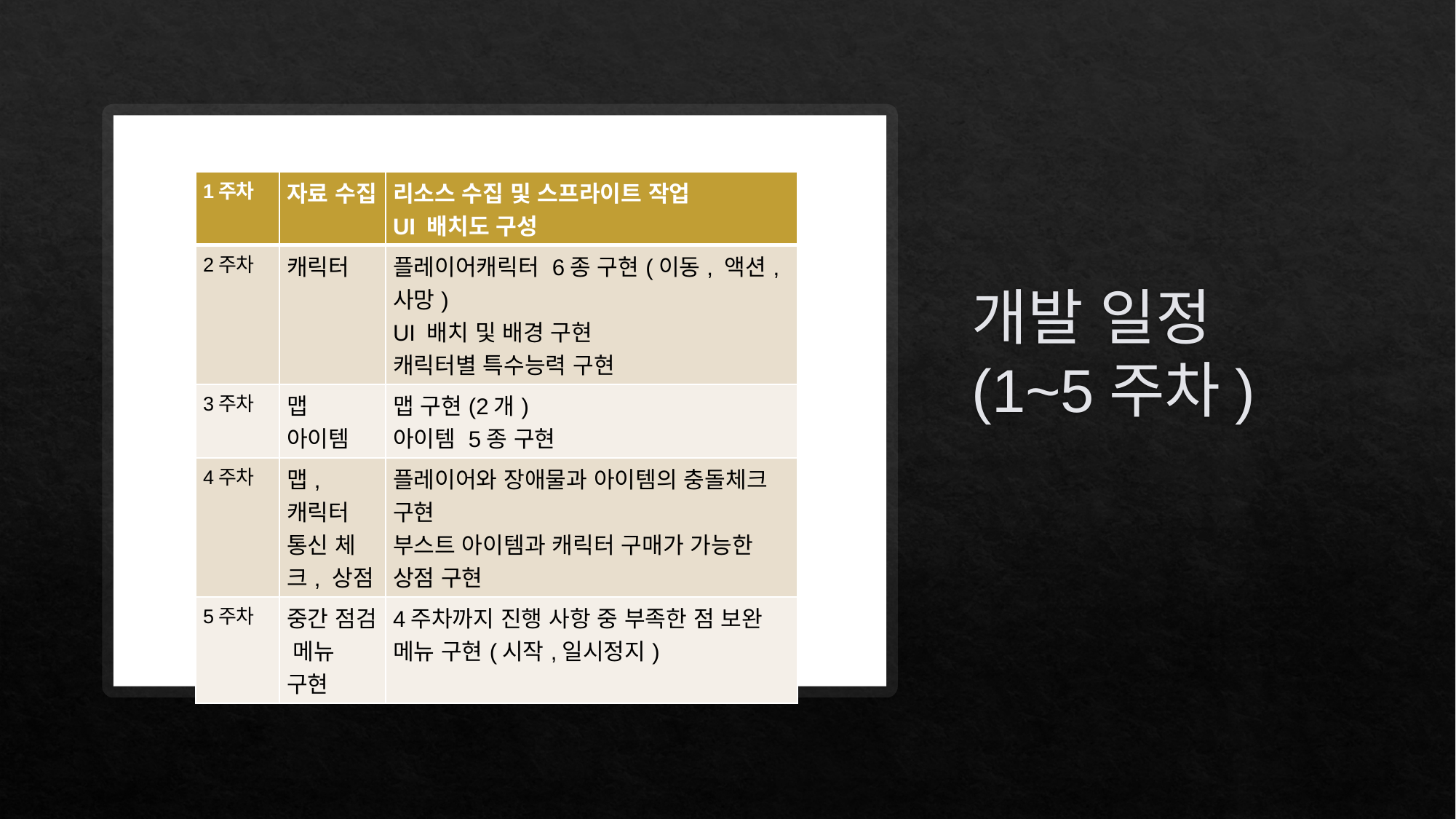

# 개발 일정 (1~5주차)
| 1주차 | 자료 수집 | 리소스 수집 및 스프라이트 작업 UI 배치도 구성 |
| --- | --- | --- |
| 2주차 | 캐릭터 | 플레이어캐릭터 6종 구현(이동, 액션, 사망) UI 배치 및 배경 구현 캐릭터별 특수능력 구현 |
| 3주차 | 맵 아이템 | 맵 구현(2개) 아이템 5종 구현 |
| 4주차 | 맵,캐릭터 통신 체크, 상점 | 플레이어와 장애물과 아이템의 충돌체크 구현 부스트 아이템과 캐릭터 구매가 가능한 상점 구현 |
| 5주차 | 중간 점검 메뉴 구현 | 4주차까지 진행 사항 중 부족한 점 보완 메뉴 구현(시작,일시정지) |